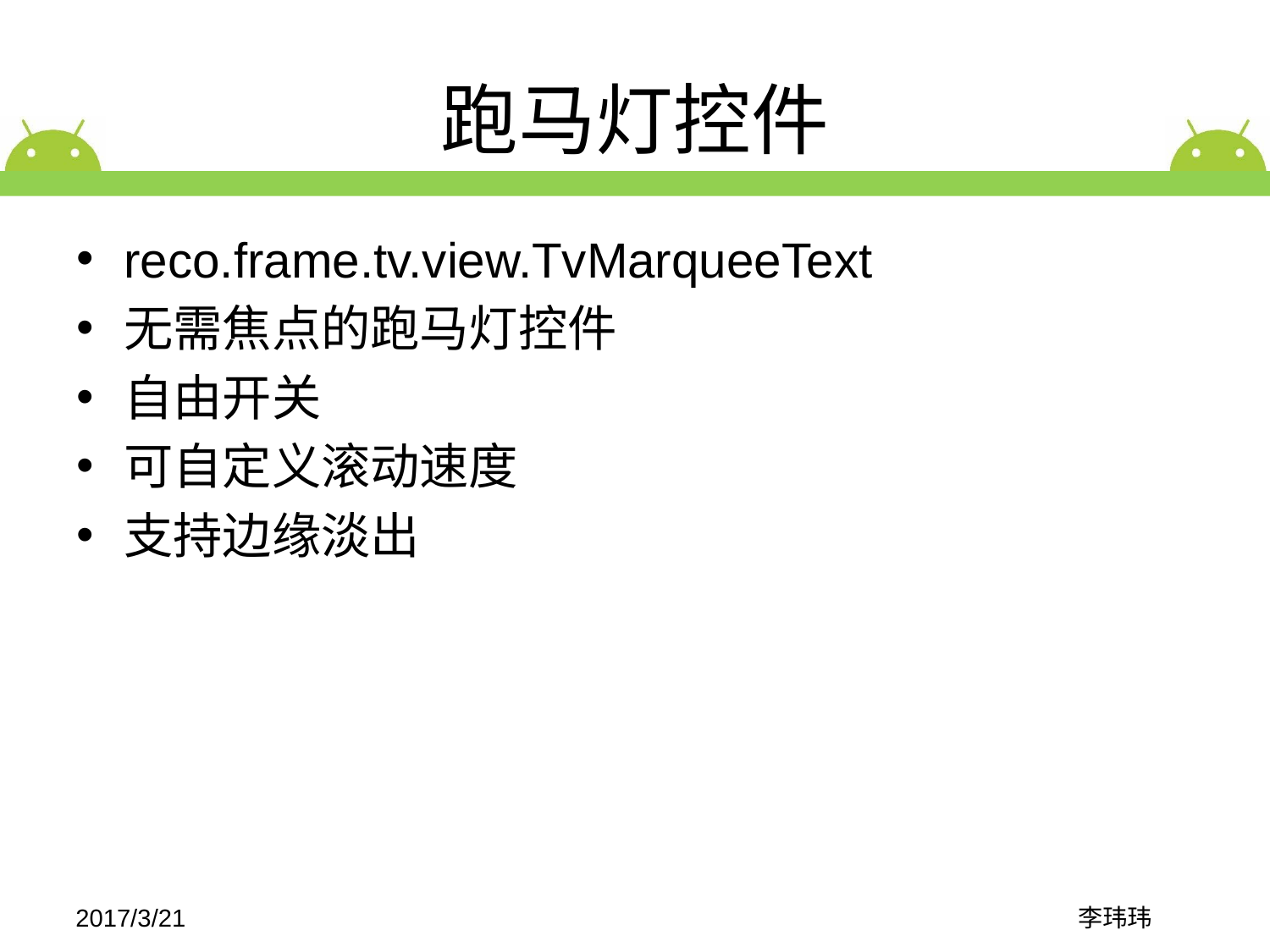

# 跑马灯控件
reco.frame.tv.view.TvMarqueeText
无需焦点的跑马灯控件
自由开关
可自定义滚动速度
支持边缘淡出